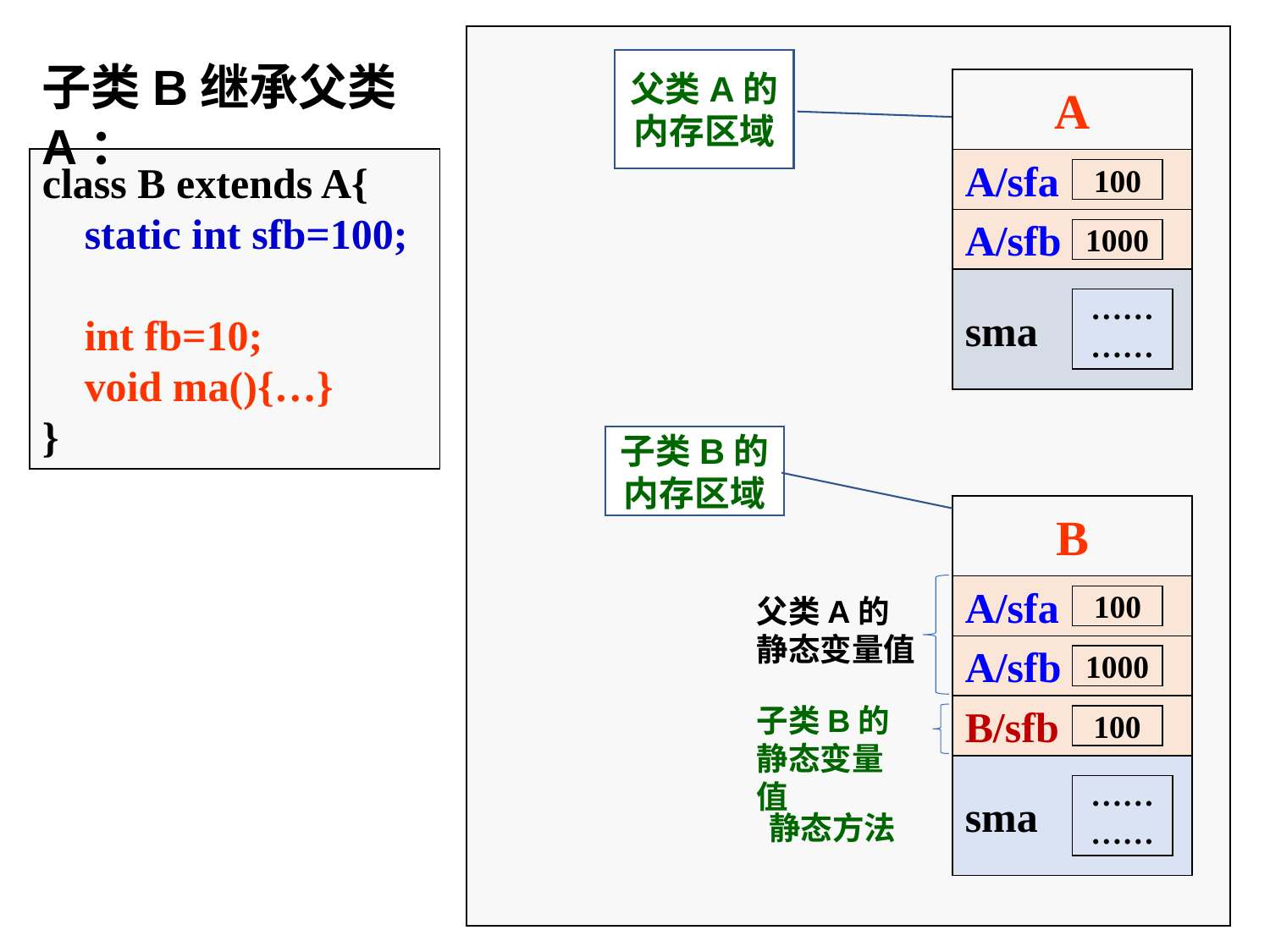

子类B继承父类A：
父类A的内存区域
A
A/sfa
100
A/sfb
1000
sma
……
……
class B extends A{
    static int sfb=100;

    int fb=10;
    void ma(){…}
}

子类B的内存区域
B
A/sfa
100
A/sfb
1000
B/sfb
100
sma
……
……

父类A的静态变量值
子类B的静态变量值

静态方法